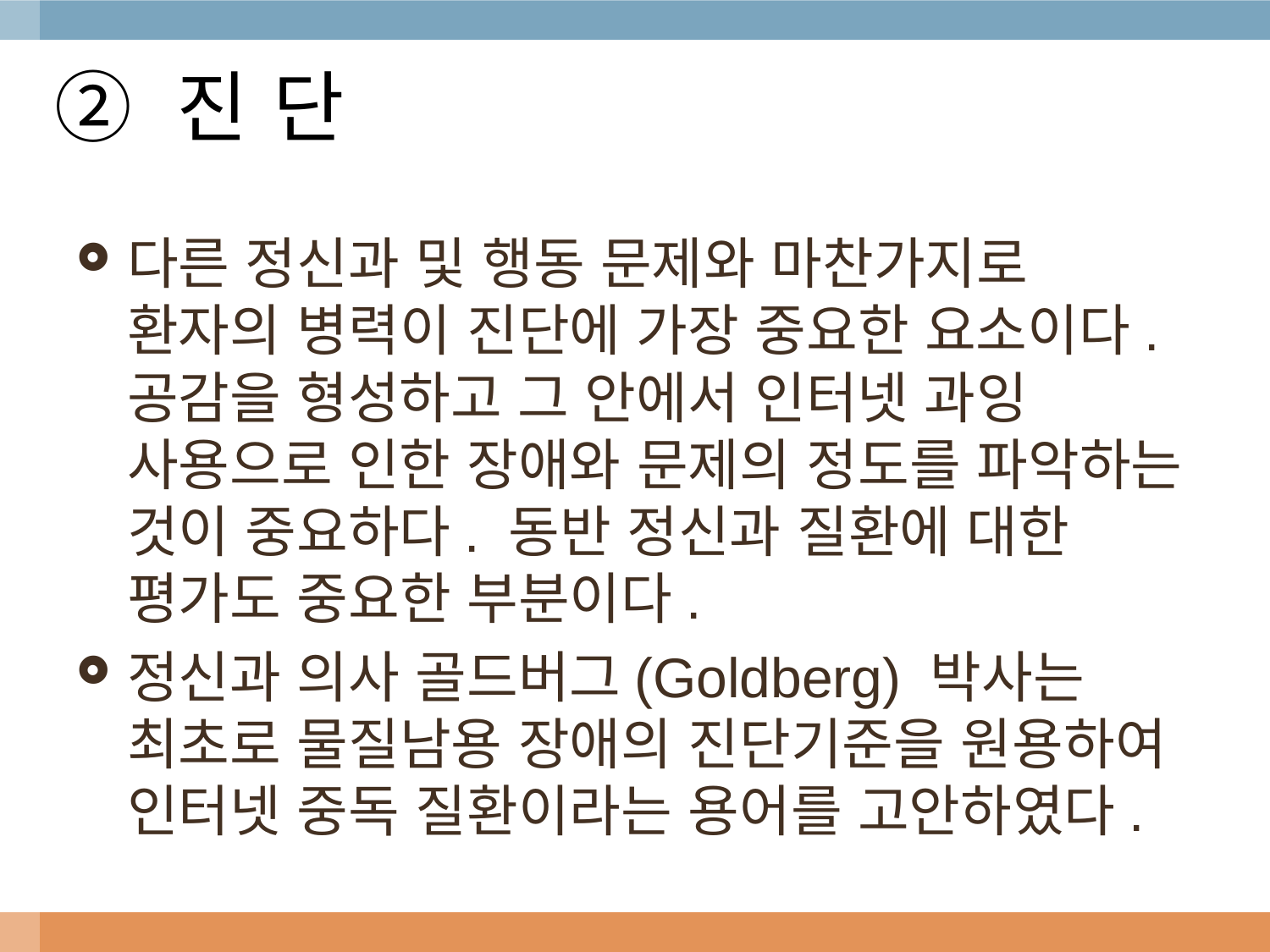

# ② 진 단
다른 정신과 및 행동 문제와 마찬가지로 환자의 병력이 진단에 가장 중요한 요소이다. 공감을 형성하고 그 안에서 인터넷 과잉 사용으로 인한 장애와 문제의 정도를 파악하는 것이 중요하다. 동반 정신과 질환에 대한 평가도 중요한 부분이다.
정신과 의사 골드버그(Goldberg) 박사는 최초로 물질남용 장애의 진단기준을 원용하여 인터넷 중독 질환이라는 용어를 고안하였다.